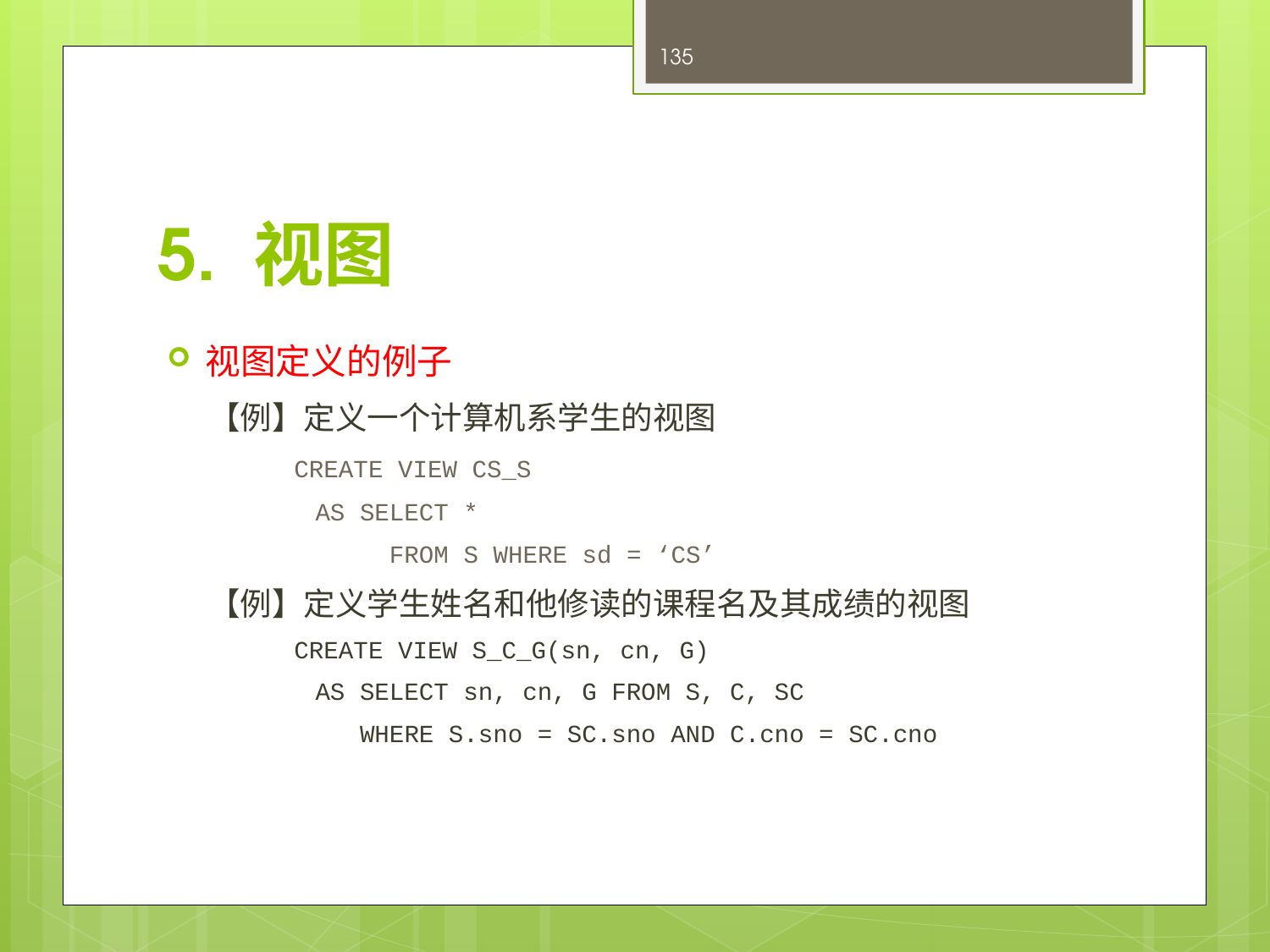

135
# 5. 视图
视图定义的例子
【例】定义一个计算机系学生的视图
	CREATE VIEW CS_S
          AS SELECT *
               FROM S WHERE sd = ‘CS’
【例】定义学生姓名和他修读的课程名及其成绩的视图
	CREATE VIEW S_C_G(sn, cn, G)
          AS SELECT sn, cn, G FROM S, C, SC
             WHERE S.sno = SC.sno AND C.cno = SC.cno